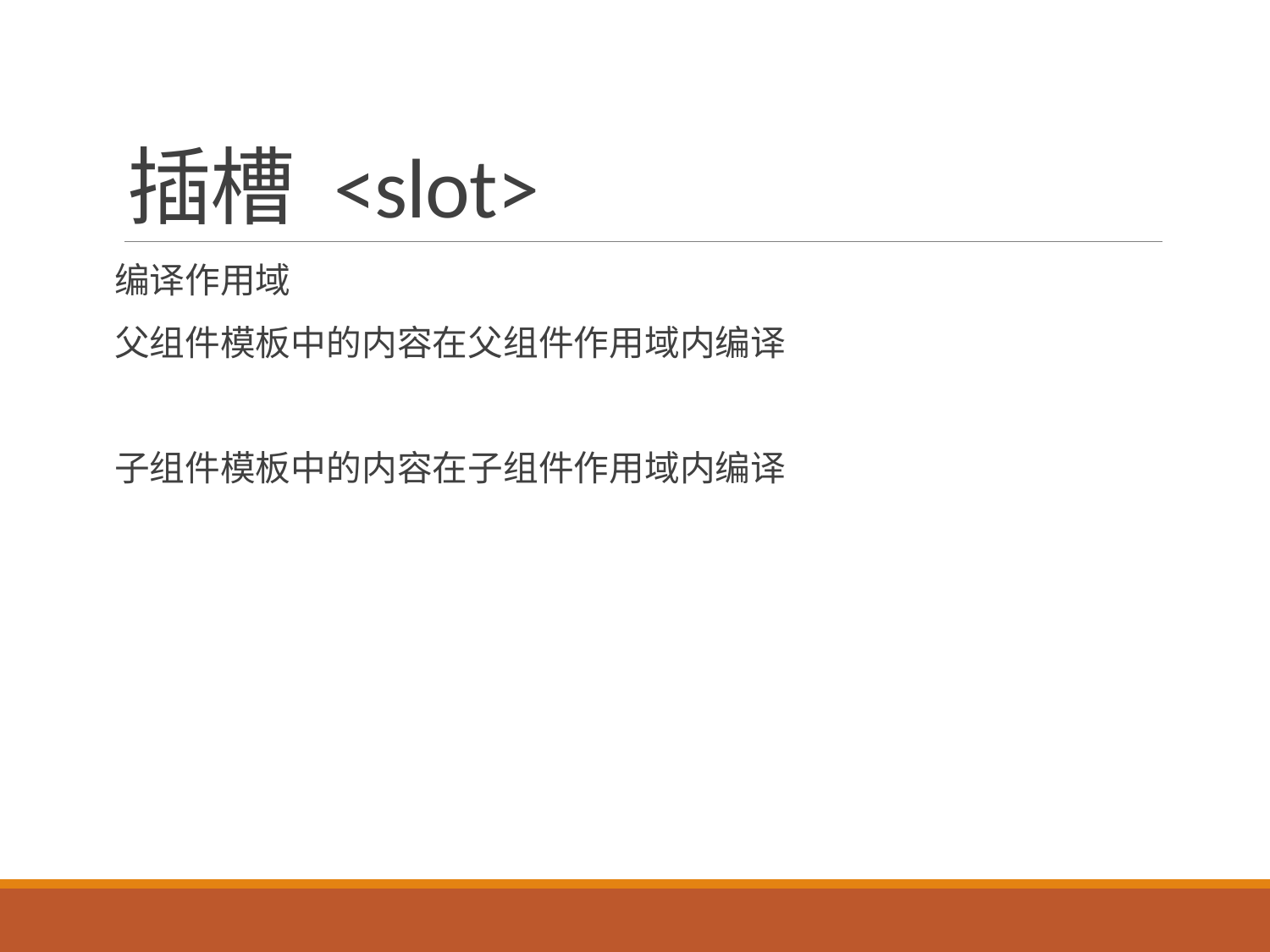

# 插槽 <slot>
编译作用域
父组件模板中的内容在父组件作用域内编译

子组件模板中的内容在子组件作用域内编译